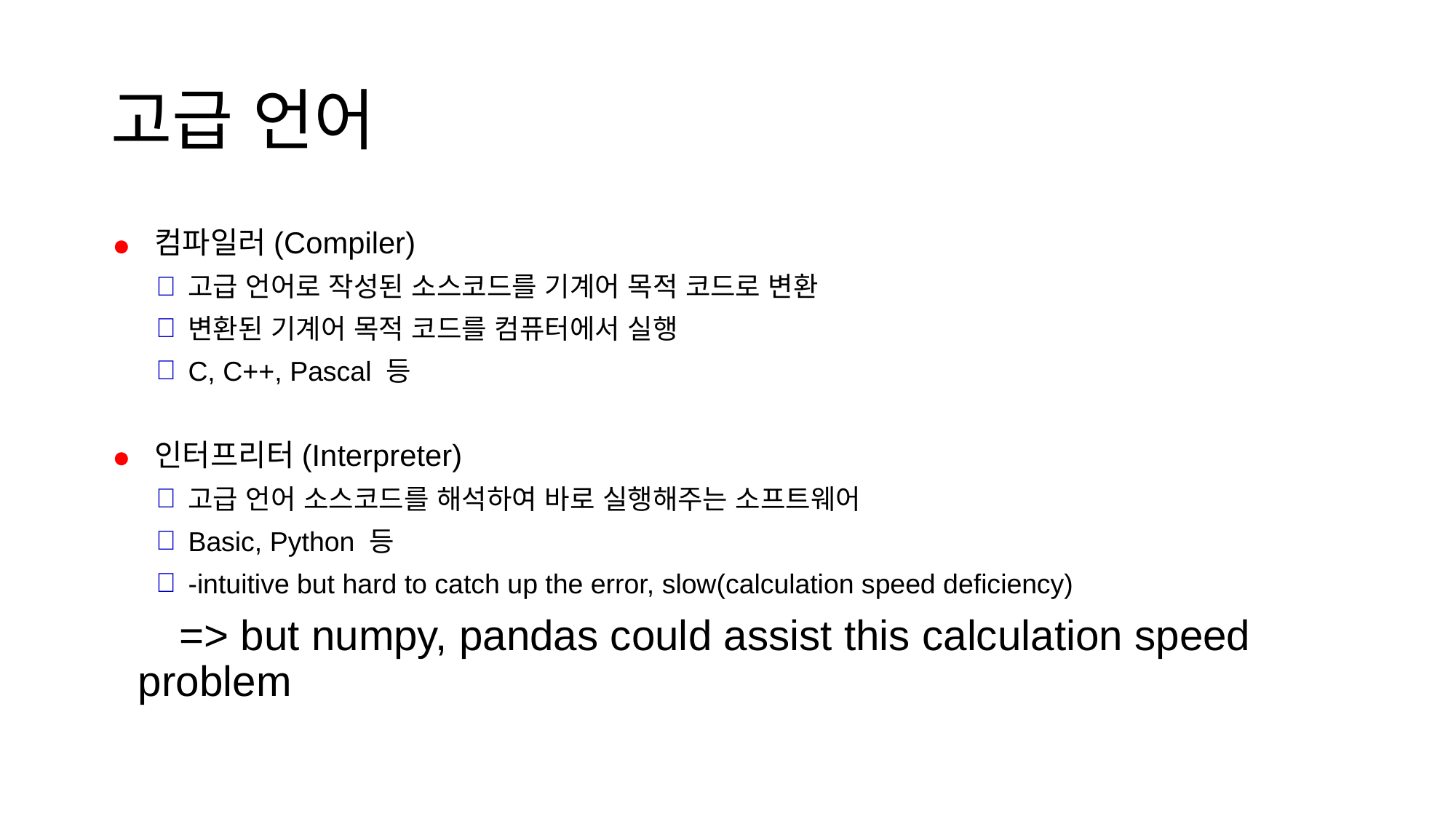

# 고급 언어
컴파일러(Compiler)
고급 언어로 작성된 소스코드를 기계어 목적 코드로 변환
변환된 기계어 목적 코드를 컴퓨터에서 실행
C, C++, Pascal 등

인터프리터(Interpreter)
고급 언어 소스코드를 해석하여 바로 실행해주는 소프트웨어
Basic, Python 등
-intuitive but hard to catch up the error, slow(calculation speed deficiency)
    => but numpy, pandas could assist this calculation speed problem